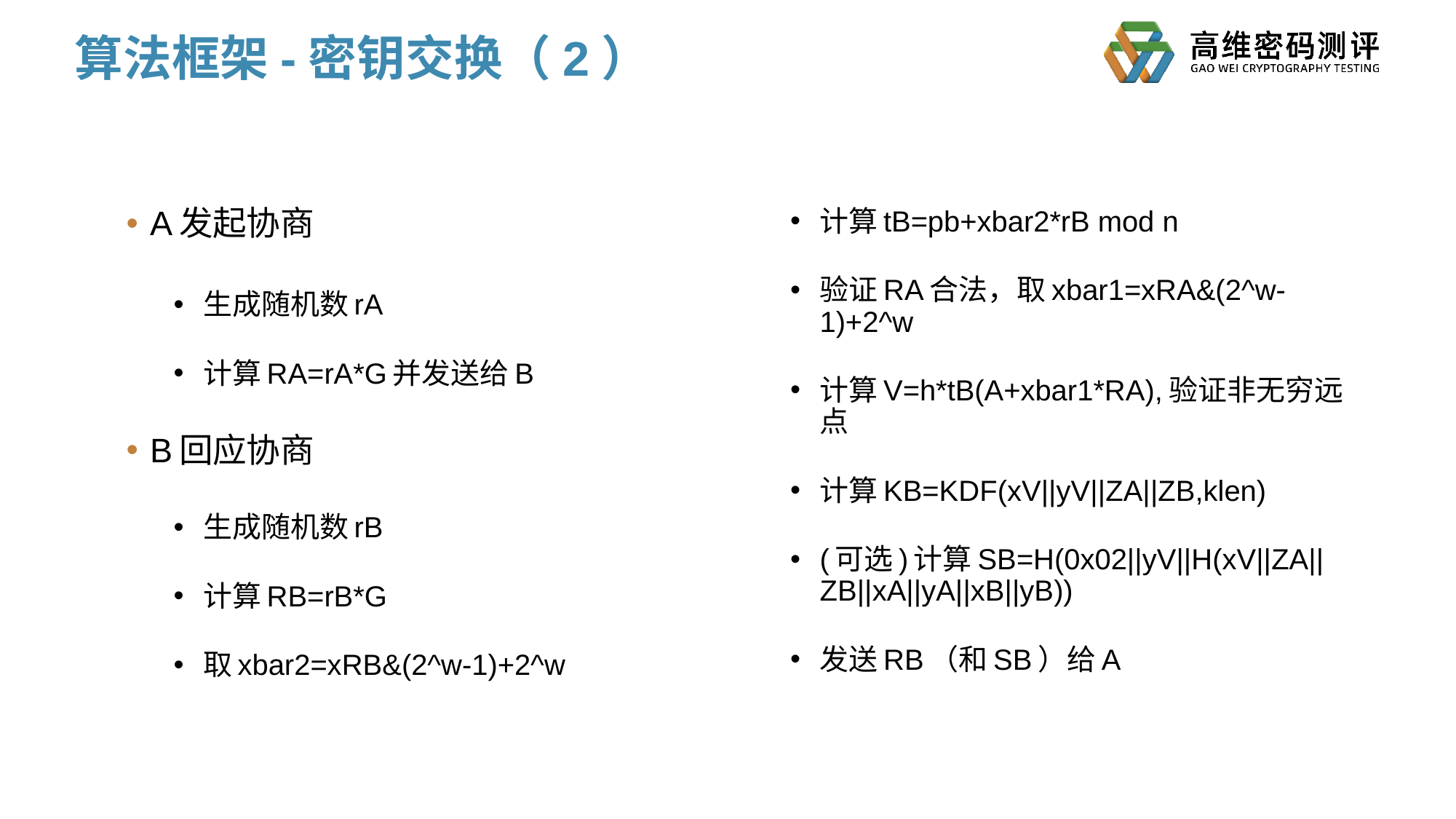

# 算法框架-密钥交换（2）
A发起协商
生成随机数rA
计算RA=rA*G并发送给B
B回应协商
生成随机数rB
计算RB=rB*G
取xbar2=xRB&(2^w-1)+2^w
计算tB=pb+xbar2*rB mod n
验证RA合法，取xbar1=xRA&(2^w-1)+2^w
计算V=h*tB(A+xbar1*RA),验证非无穷远点
计算KB=KDF(xV||yV||ZA||ZB,klen)
(可选)计算SB=H(0x02||yV||H(xV||ZA||ZB||xA||yA||xB||yB))
发送RB（和SB）给A